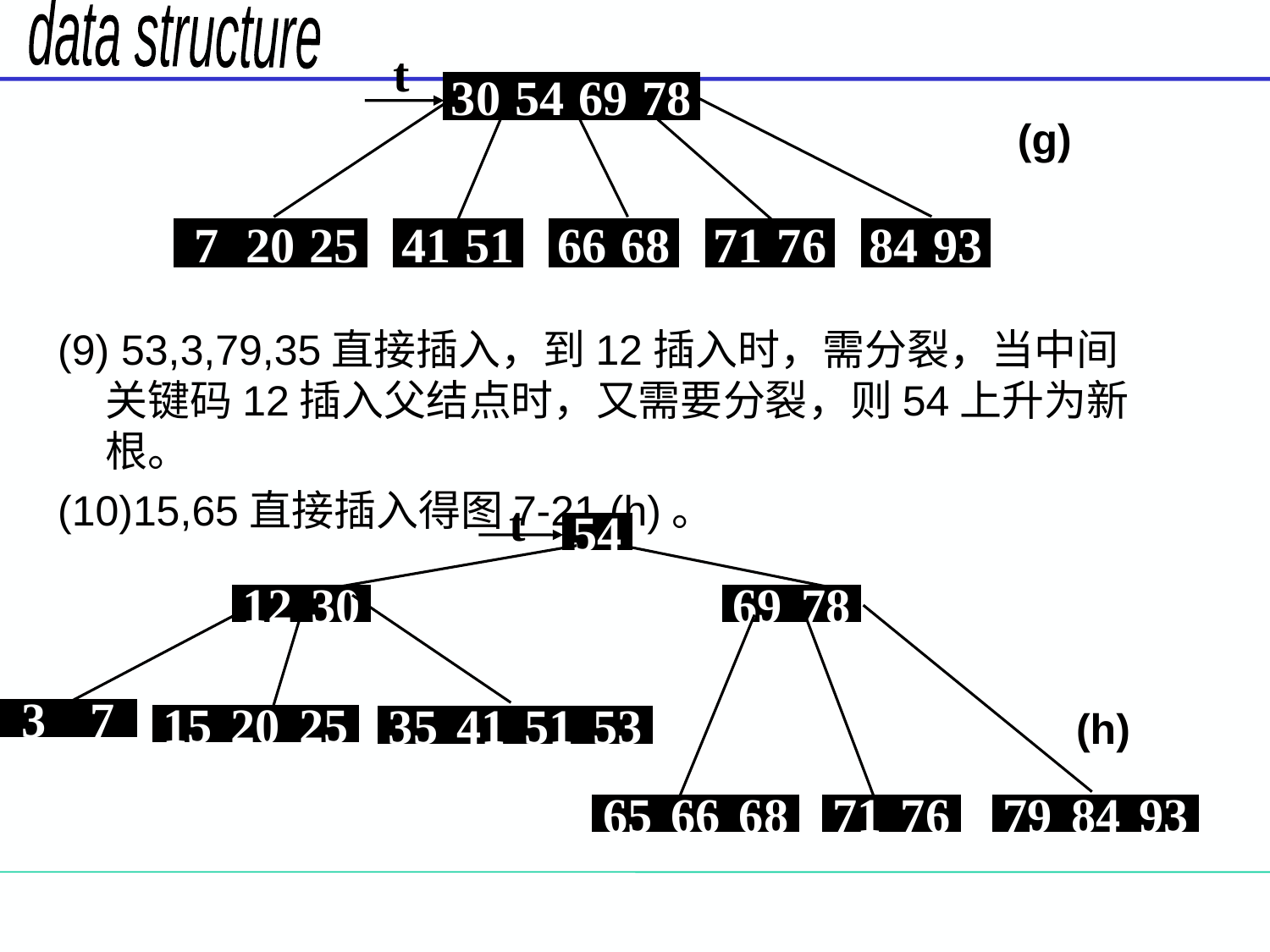

t
30
54
69
78

7
20
25
41
51
66
68
71
76
84
93
84

(g)
(9) 53,3,79,35直接插入，到12插入时，需分裂，当中间关键码12插入父结点时，又需要分裂，则54上升为新根。
(10)15,65直接插入得图7-21 (h)。
t
54

12
30
69
78

3
7
15
20
25
(h)
35
41
51
53
65
66
68
71
76
79
84
93